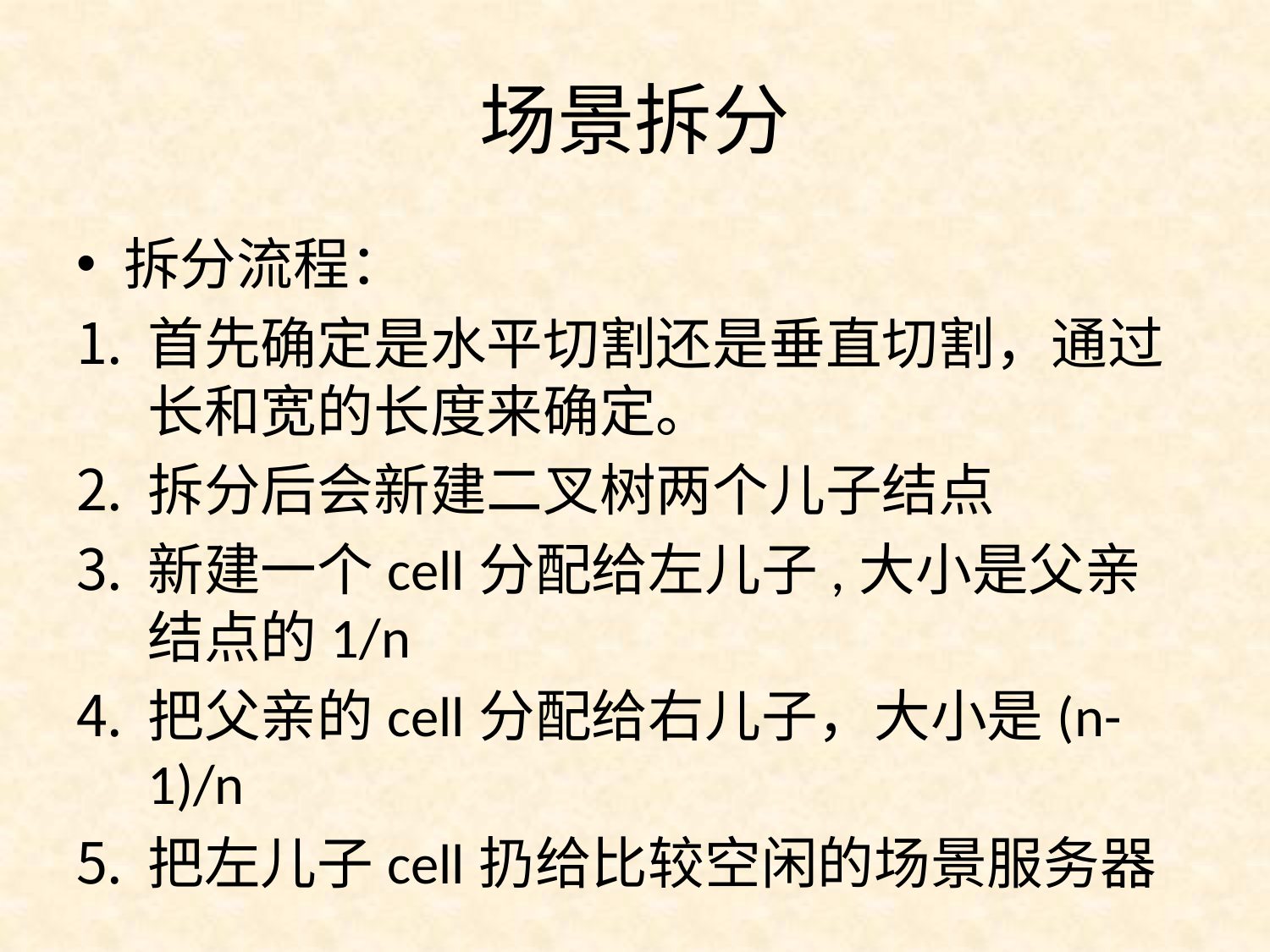

# 场景拆分
拆分流程：
首先确定是水平切割还是垂直切割，通过长和宽的长度来确定。
拆分后会新建二叉树两个儿子结点
新建一个cell分配给左儿子,大小是父亲结点的1/n
把父亲的cell分配给右儿子，大小是(n-1)/n
把左儿子cell扔给比较空闲的场景服务器